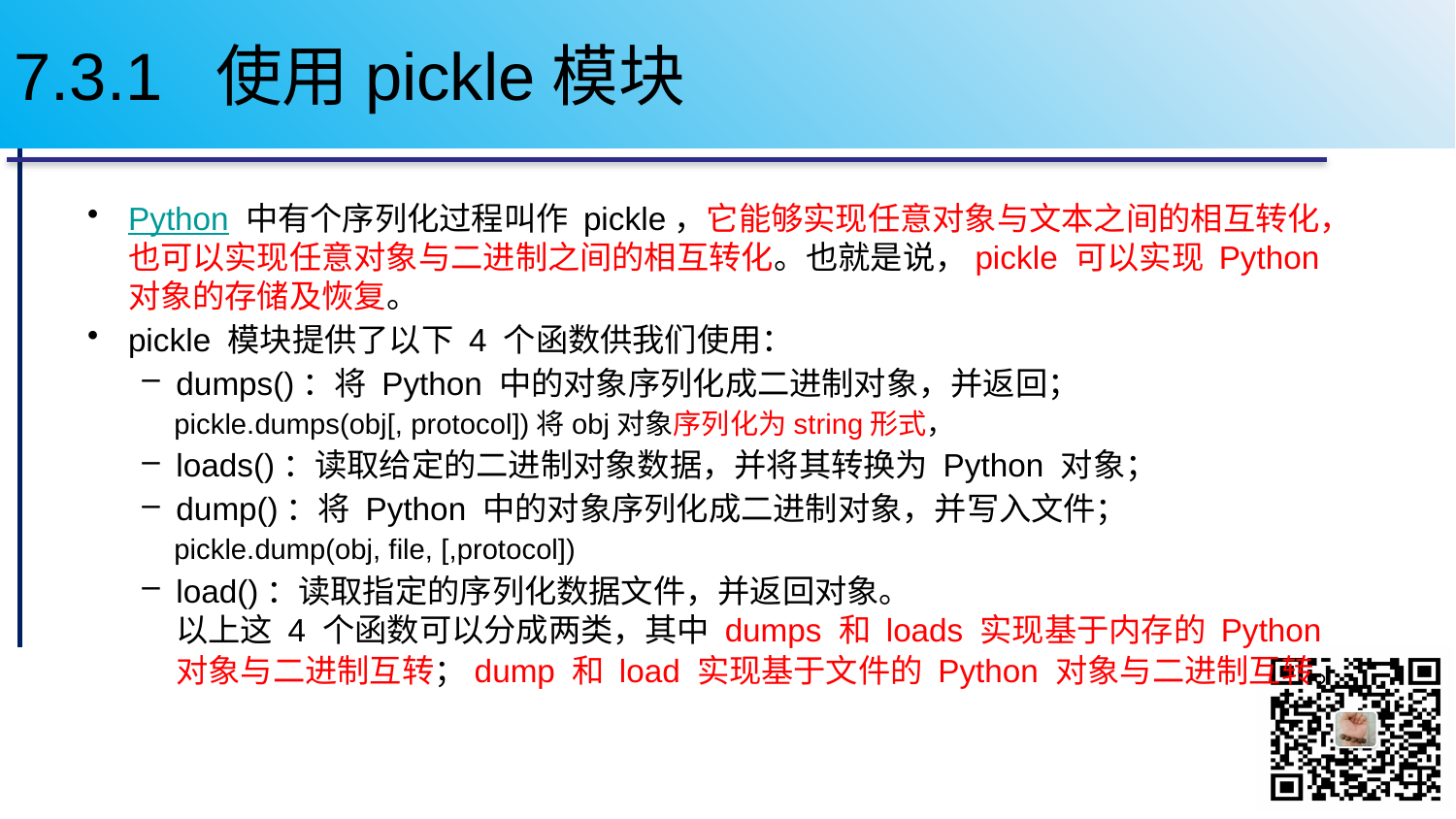

# 7.3.1  使用pickle模块
Python 中有个序列化过程叫作 pickle，它能够实现任意对象与文本之间的相互转化，也可以实现任意对象与二进制之间的相互转化。也就是说，pickle 可以实现 Python 对象的存储及恢复。
pickle 模块提供了以下 4 个函数供我们使用：
dumps()：将 Python 中的对象序列化成二进制对象，并返回；
    pickle.dumps(obj[, protocol])将obj对象序列化为string形式，
loads()：读取给定的二进制对象数据，并将其转换为 Python 对象；
dump()：将 Python 中的对象序列化成二进制对象，并写入文件；
    pickle.dump(obj, file, [,protocol])
load()：读取指定的序列化数据文件，并返回对象。
以上这 4 个函数可以分成两类，其中 dumps 和 loads 实现基于内存的 Python 对象与二进制互转；dump 和 load 实现基于文件的 Python 对象与二进制互转。